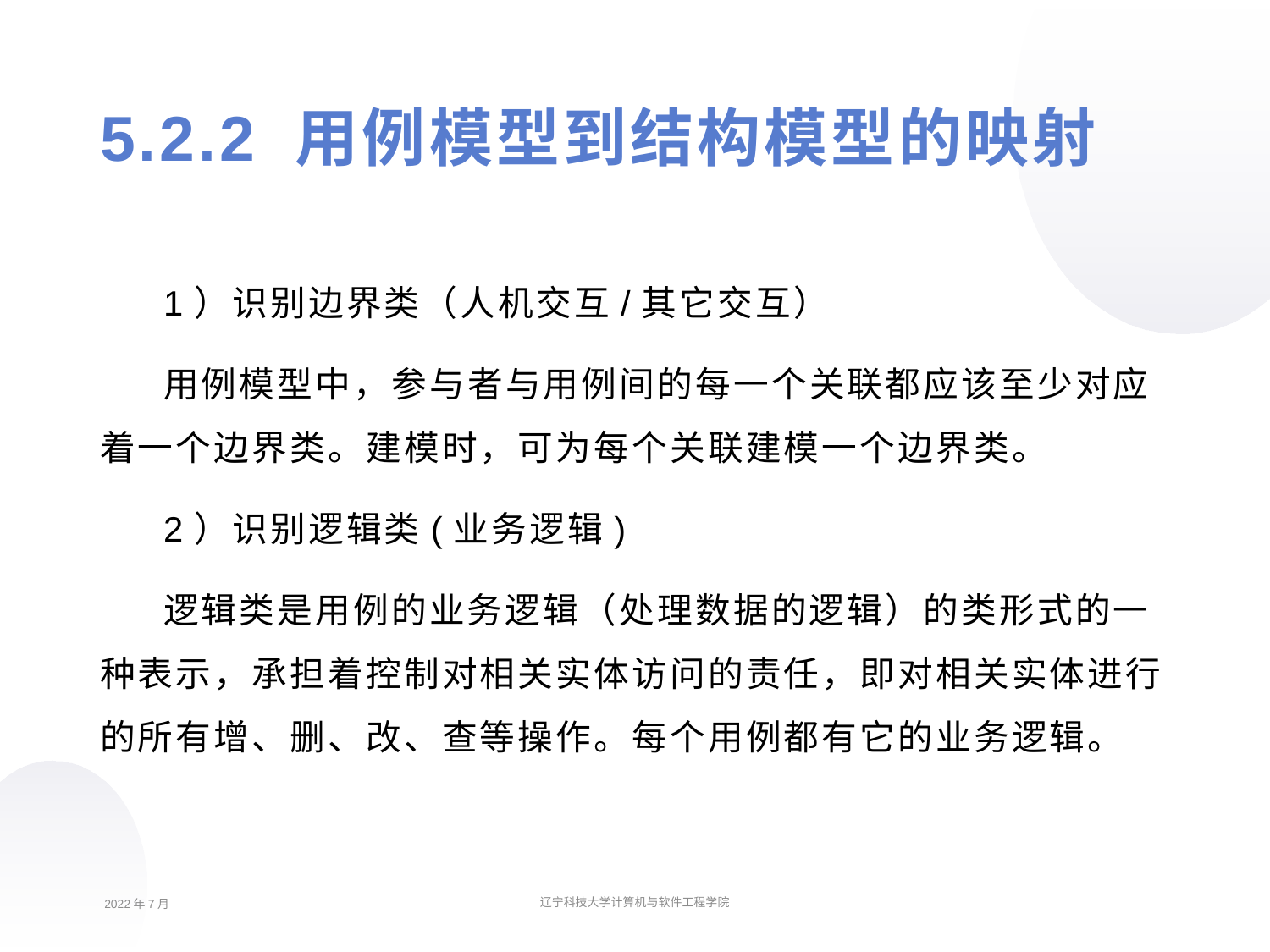

5.2.2 用例模型到结构模型的映射
1）识别边界类（人机交互/其它交互）
用例模型中，参与者与用例间的每一个关联都应该至少对应着一个边界类。建模时，可为每个关联建模一个边界类。
2）识别逻辑类(业务逻辑)
逻辑类是用例的业务逻辑（处理数据的逻辑）的类形式的一种表示，承担着控制对相关实体访问的责任，即对相关实体进行的所有增、删、改、查等操作。每个用例都有它的业务逻辑。

2022年7月
辽宁科技大学计算机与软件工程学院
65